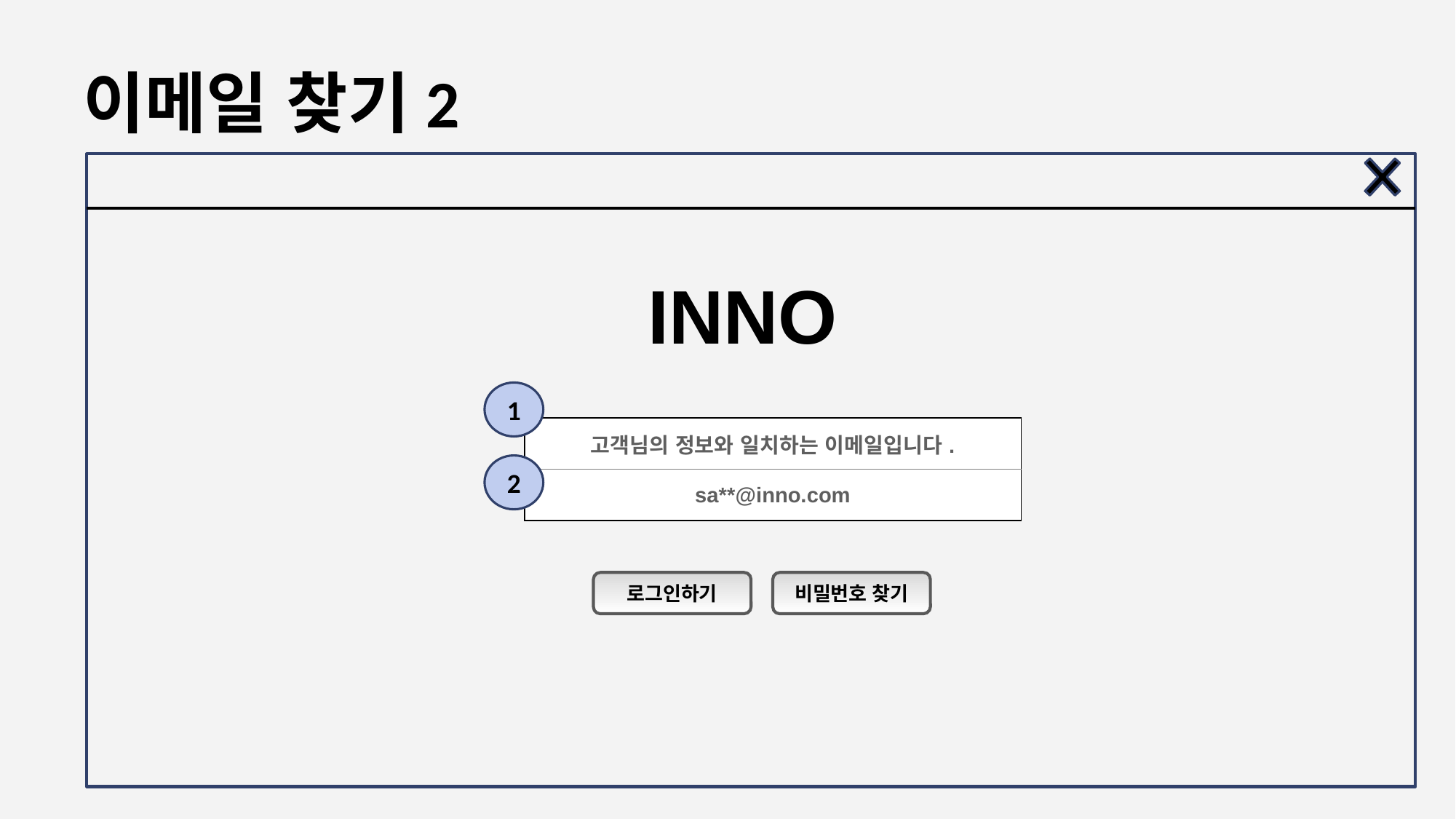

# 이메일 찾기2

INNO
1
| 고객님의 정보와 일치하는 이메일입니다. |
| --- |
| sa\*\*@inno.com |
2
로그인하기
비밀번호 찾기